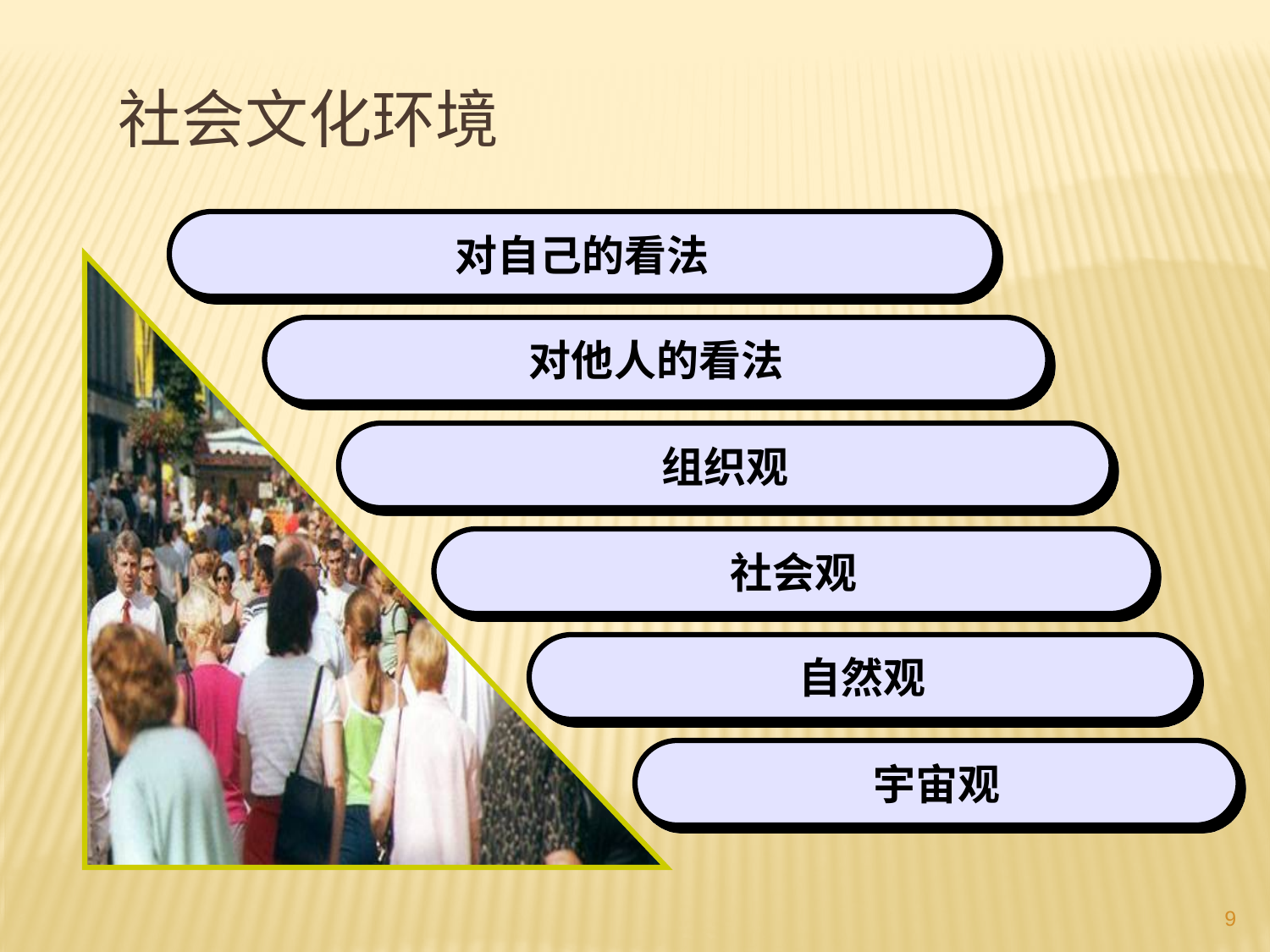

社会文化环境
对自己的看法

对他人的看法
组织观
社会观
自然观
宇宙观
9